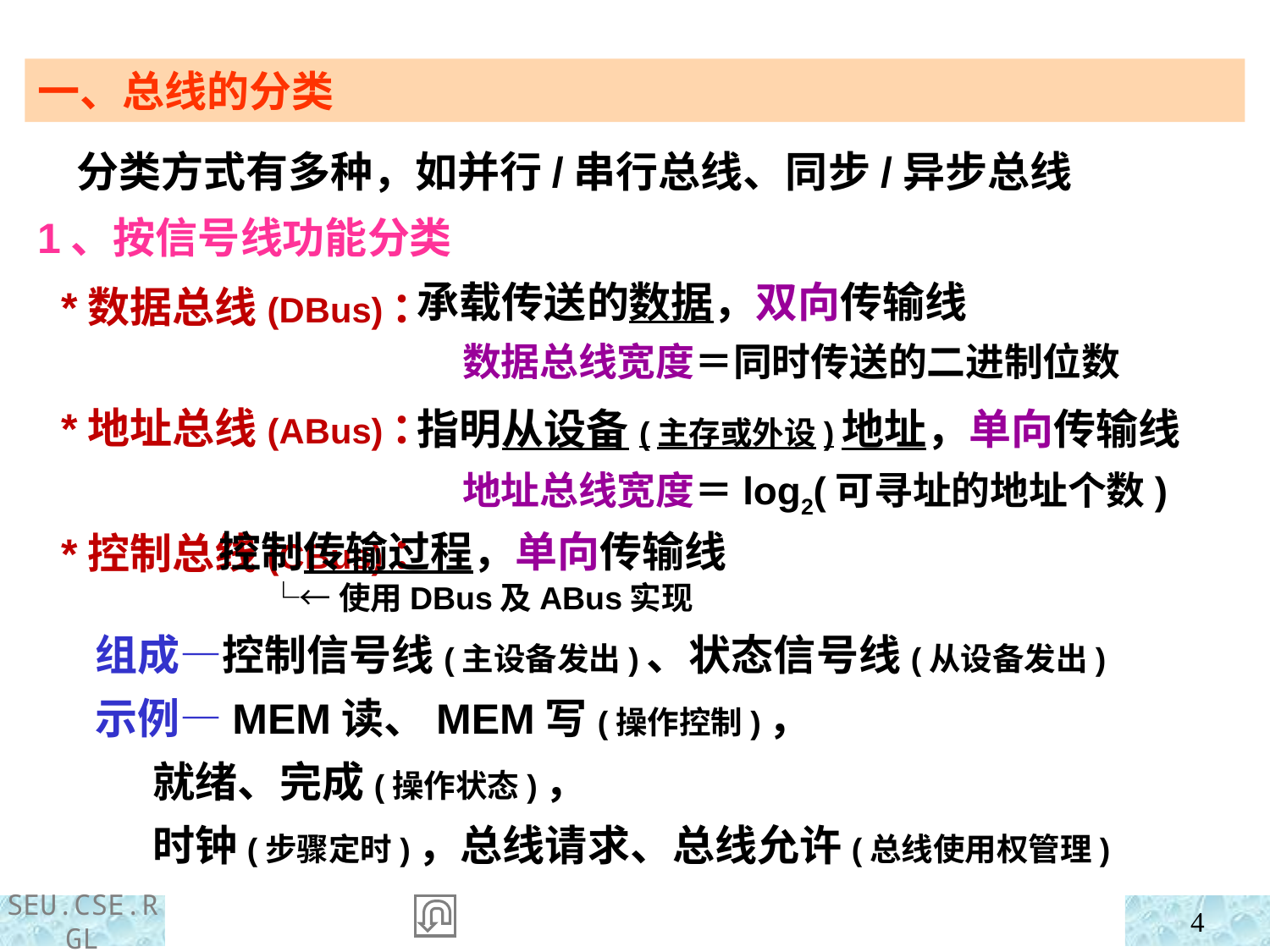

一、总线的分类
   分类方式有多种，如并行/串行总线、同步/异步总线
1、按信号线功能分类
  *数据总线(DBus)：

  *地址总线(ABus)：

  *控制总线(CBus)：
承载传送的数据，双向传输线
    数据总线宽度＝同时传送的二进制位数
指明从设备(主存或外设)地址，单向传输线
    地址总线宽度＝log2(可寻址的地址个数)
                  控制传输过程，单向传输线
                                └←使用DBus及ABus实现
     组成—控制信号线(主设备发出)、状态信号线(从设备发出)
     示例—MEM读、MEM写(操作控制)，
           就绪、完成(操作状态)，
           时钟(步骤定时)，总线请求、总线允许(总线使用权管理)

4